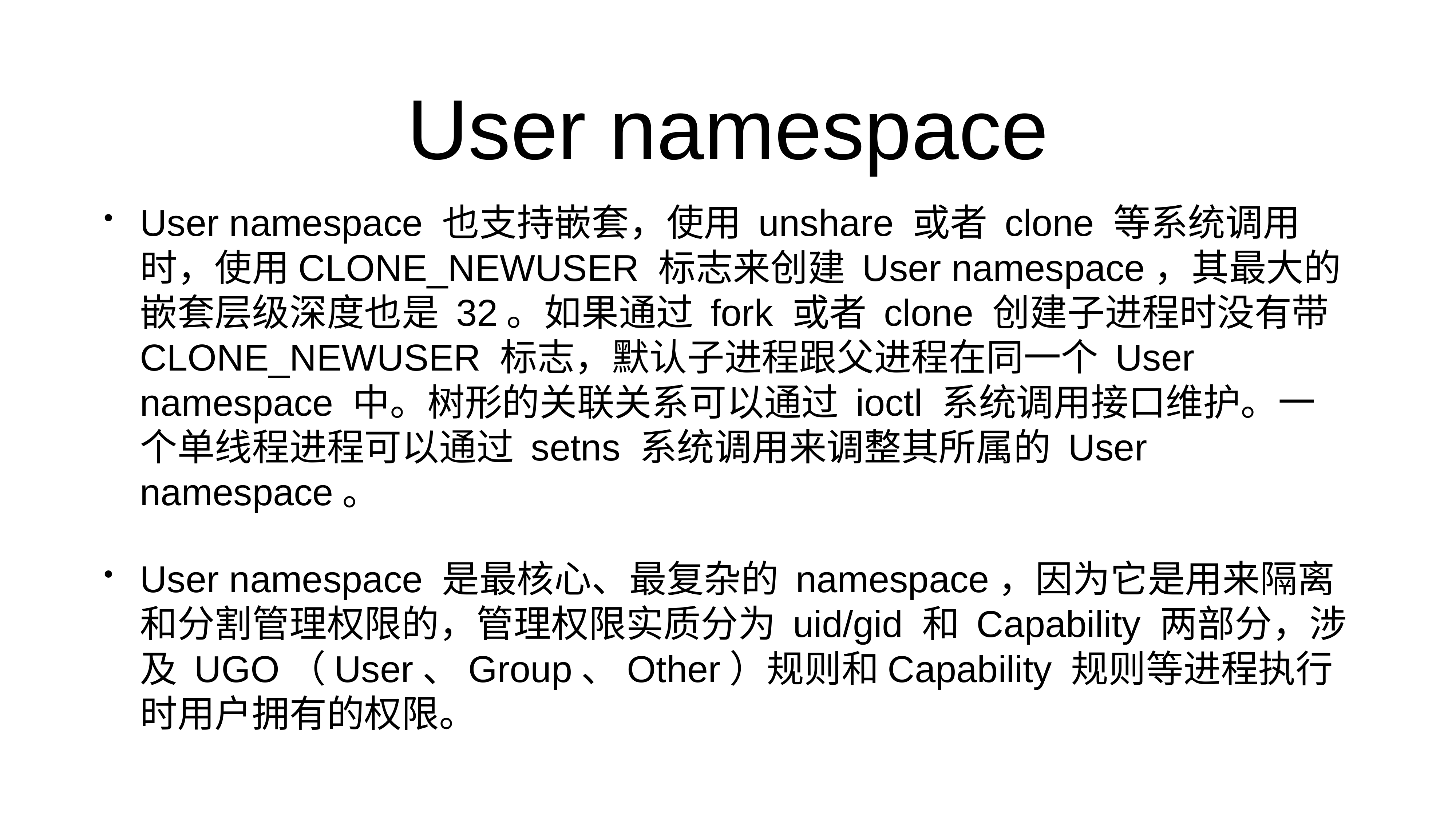

# User namespace
User namespace 也支持嵌套，使用 unshare 或者 clone 等系统调用时，使用CLONE_NEWUSER 标志来创建 User namespace，其最大的嵌套层级深度也是 32。如果通过 fork 或者 clone 创建子进程时没有带 CLONE_NEWUSER 标志，默认子进程跟父进程在同一个 User namespace 中。树形的关联关系可以通过 ioctl 系统调用接口维护。一个单线程进程可以通过 setns 系统调用来调整其所属的 User namespace。
User namespace 是最核心、最复杂的 namespace，因为它是用来隔离和分割管理权限的，管理权限实质分为 uid/gid 和 Capability 两部分，涉及 UGO（User、Group、Other）规则和Capability 规则等进程执行时用户拥有的权限。